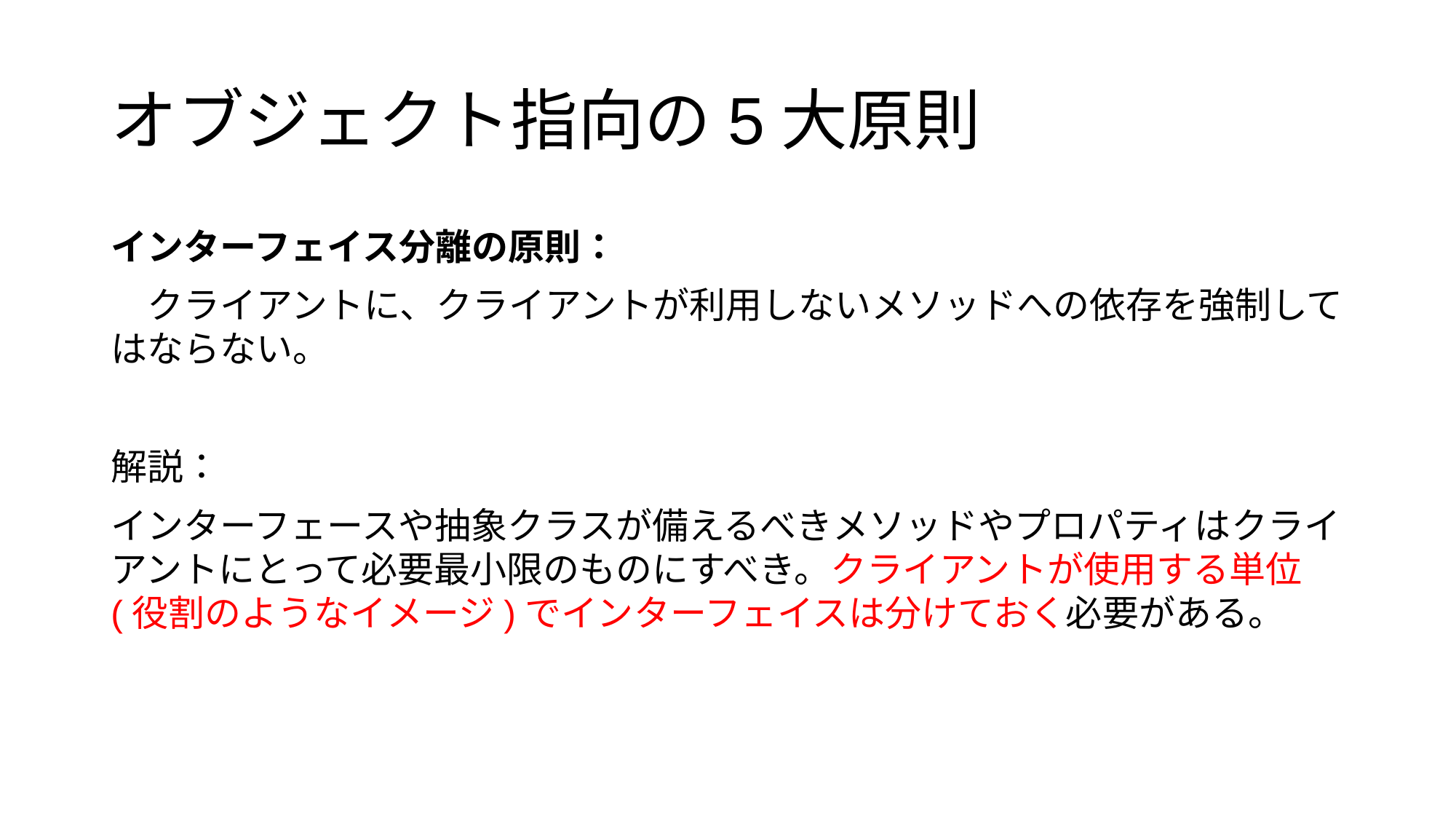

# オブジェクト指向の5大原則
インターフェイス分離の原則：
　クライアントに、クライアントが利用しないメソッドへの依存を強制してはならない。

解説：
インターフェースや抽象クラスが備えるべきメソッドやプロパティはクライアントにとって必要最小限のものにすべき。クライアントが使用する単位(役割のようなイメージ)でインターフェイスは分けておく必要がある。